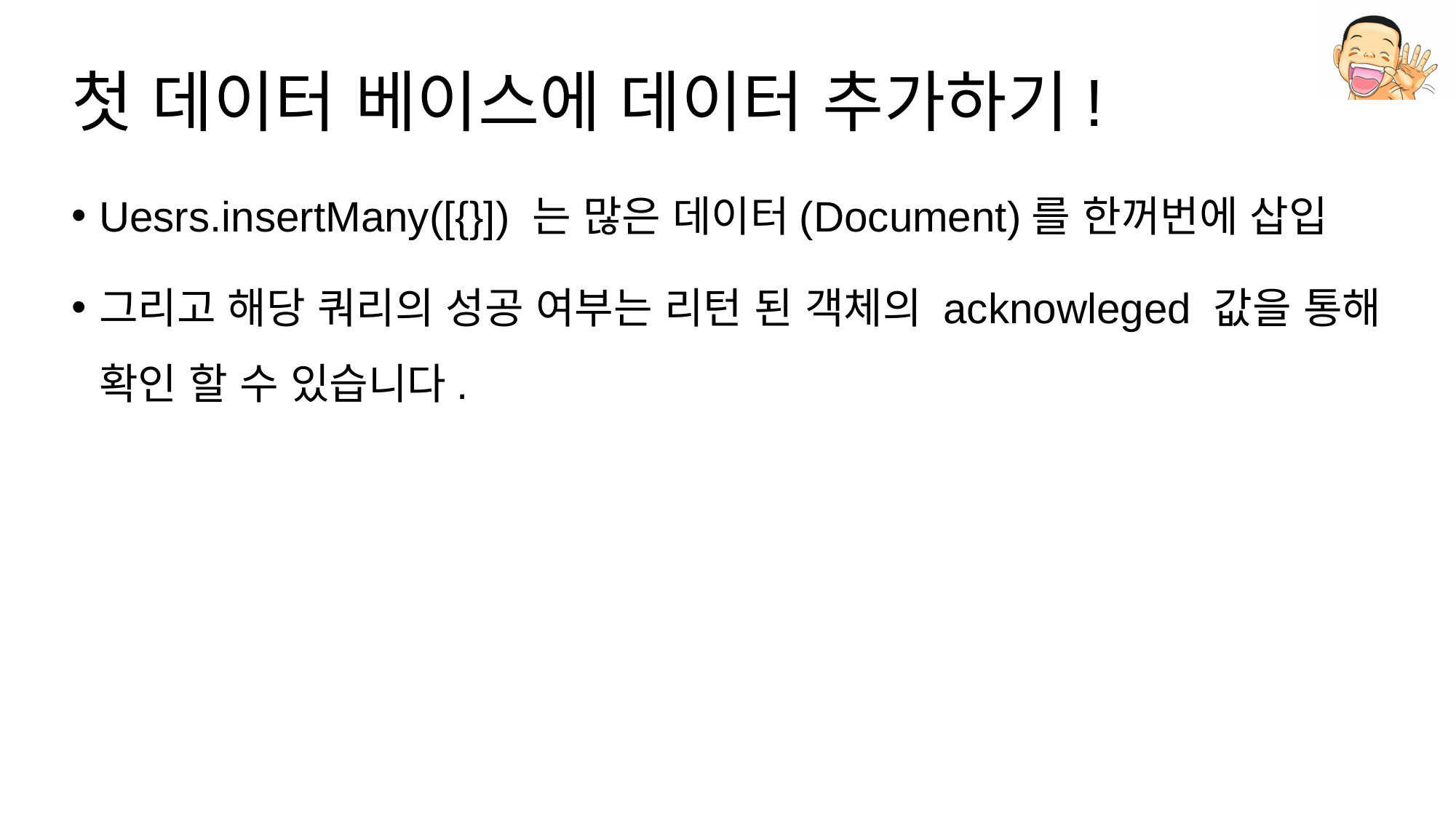

# 첫 데이터 베이스에 데이터 추가하기!
Uesrs.insertMany([{}]) 는 많은 데이터(Document)를 한꺼번에 삽입
그리고 해당 쿼리의 성공 여부는 리턴 된 객체의 acknowleged 값을 통해 확인 할 수 있습니다.